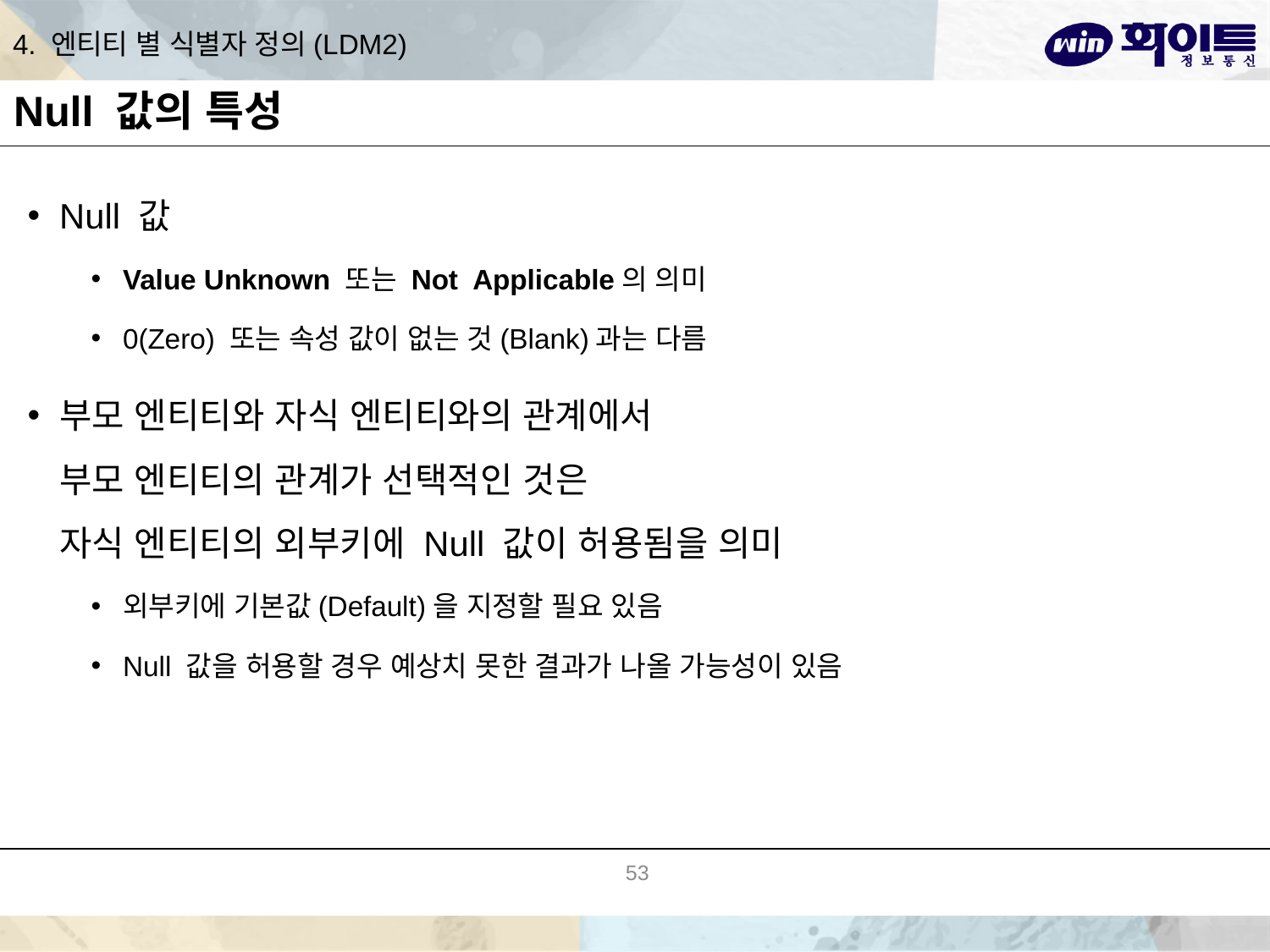

# 4. 엔티티 별 식별자 정의(LDM2)
Null 값의 특성
Null 값
Value Unknown 또는 Not  Applicable의 의미
0(Zero) 또는 속성 값이 없는 것(Blank)과는 다름
부모 엔티티와 자식 엔티티와의 관계에서
부모 엔티티의 관계가 선택적인 것은
자식 엔티티의 외부키에 Null 값이 허용됨을 의미
외부키에 기본값(Default)을 지정할 필요 있음
Null 값을 허용할 경우 예상치 못한 결과가 나올 가능성이 있음
53